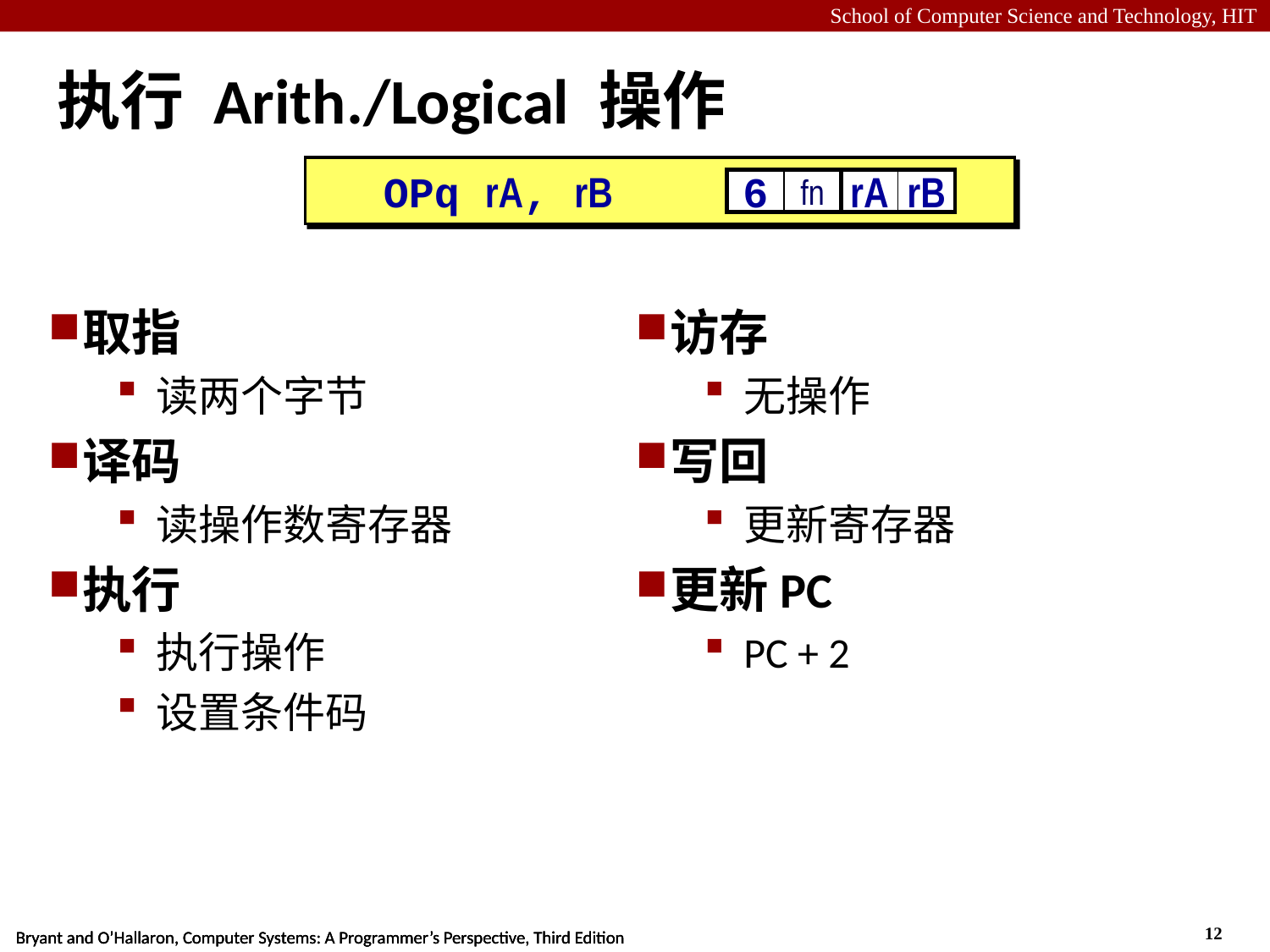

# 执行 Arith./Logical 操作

OPq rA, rB
6

fn
rA

rB
取指
读两个字节
译码
读操作数寄存器
执行
执行操作
设置条件码
访存
无操作
写回
更新寄存器
更新PC
PC + 2